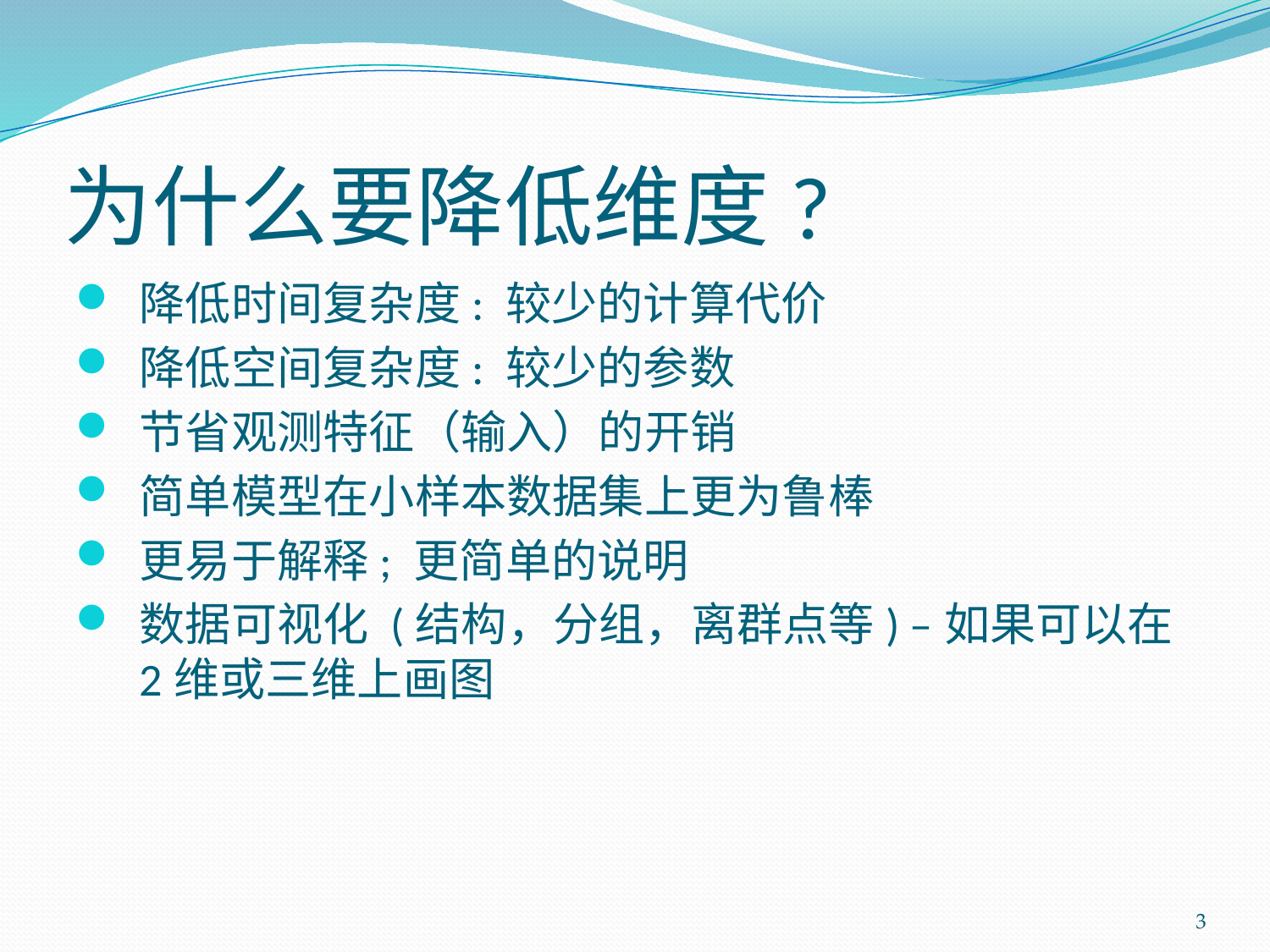

# 为什么要降低维度?
降低时间复杂度: 较少的计算代价
降低空间复杂度: 较少的参数
节省观测特征（输入）的开销
简单模型在小样本数据集上更为鲁棒
更易于解释; 更简单的说明
数据可视化 (结构，分组，离群点等) –如果可以在2维或三维上画图
3